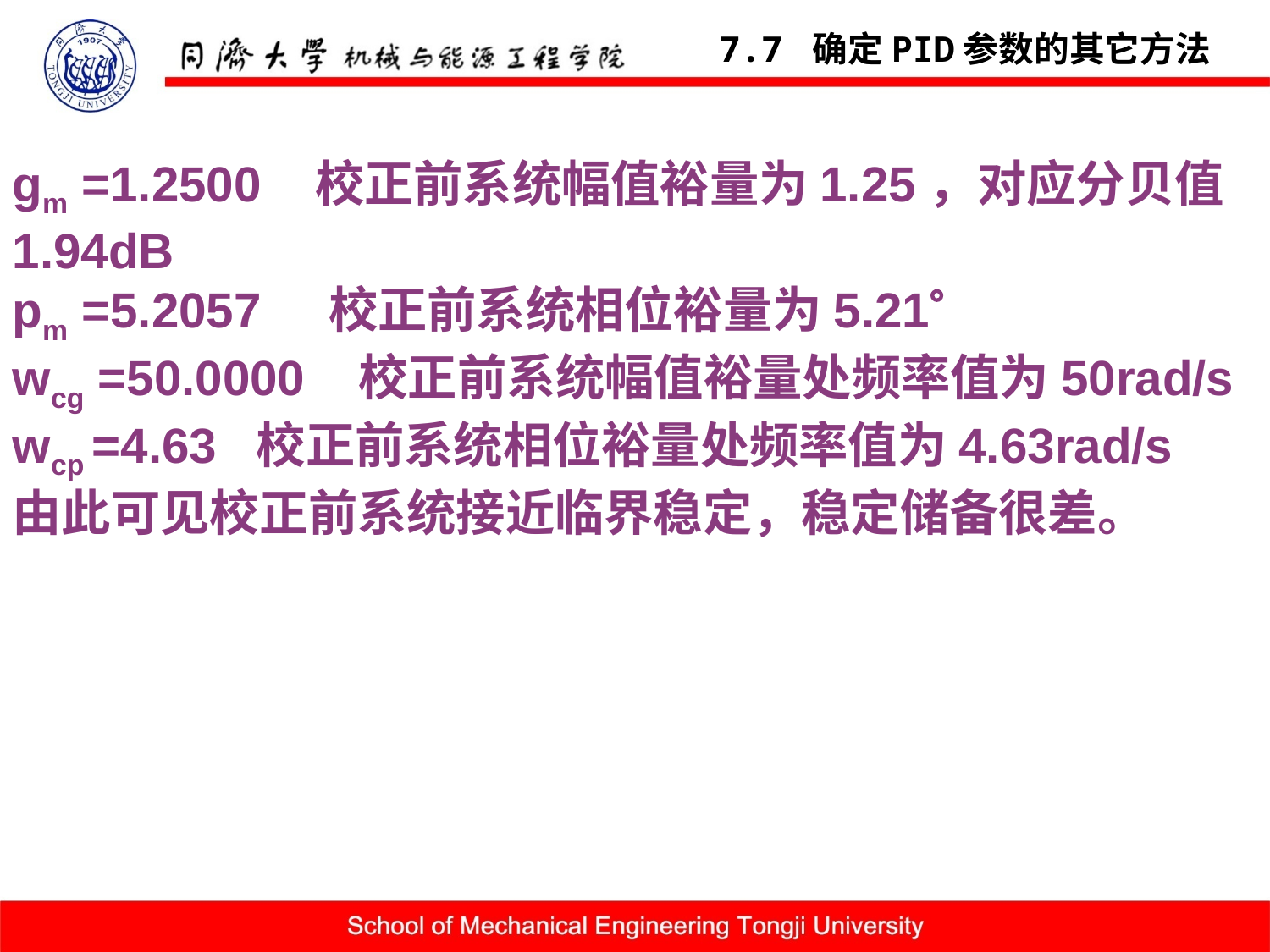

#
7.7 确定PID参数的其它方法
gm =1.2500   校正前系统幅值裕量为1.25，对应分贝值1.94dB
pm =5.2057    校正前系统相位裕量为5.21°
wcg =50.0000   校正前系统幅值裕量处频率值为50rad/s
wcp =4.63  校正前系统相位裕量处频率值为4.63rad/s
由此可见校正前系统接近临界稳定，稳定储备很差。